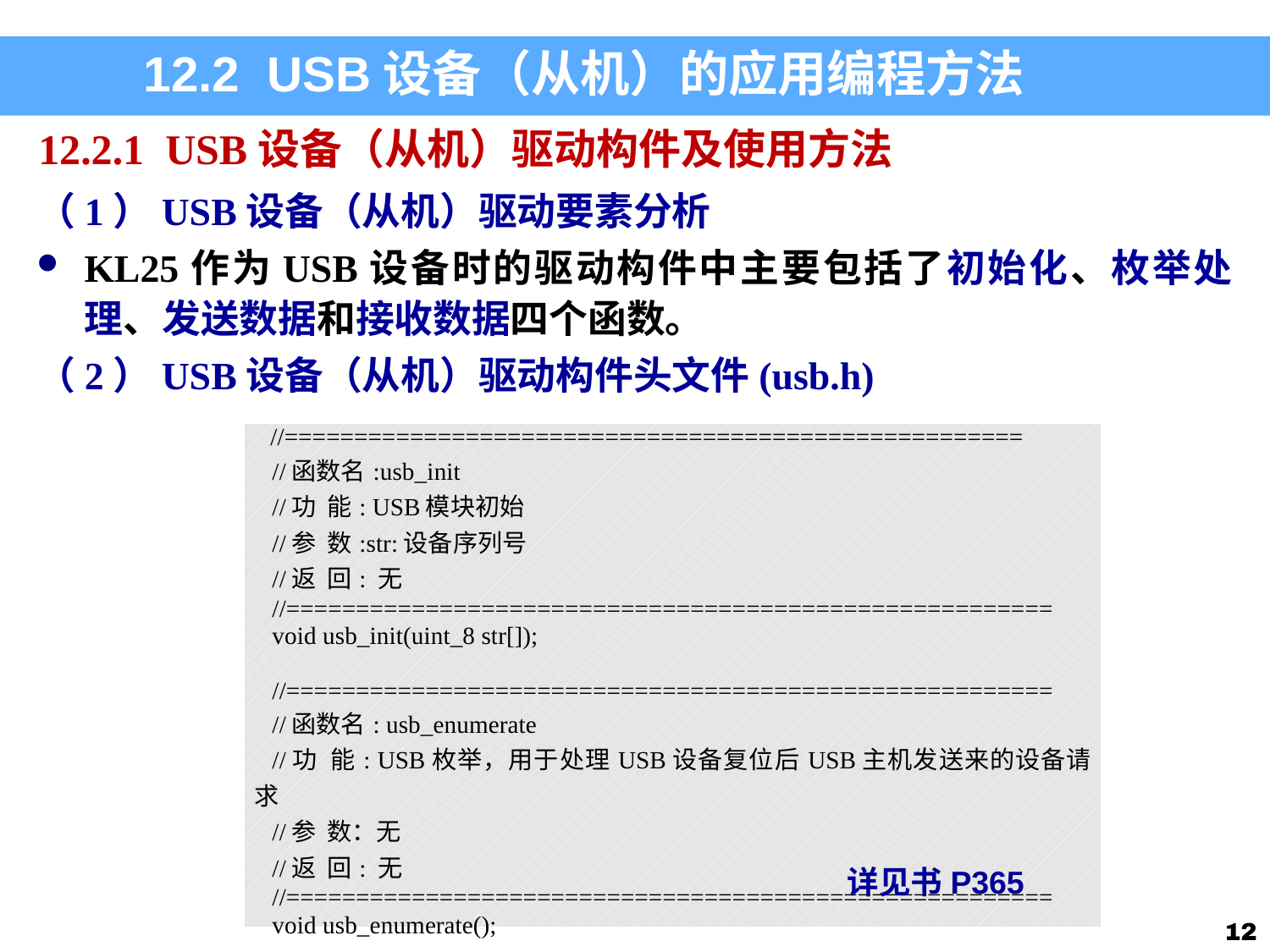

12.2  USB设备（从机）的应用编程方法
12.2.1  USB设备（从机）驱动构件及使用方法
（1）USB设备（从机）驱动要素分析
KL25作为USB设备时的驱动构件中主要包括了初始化、枚举处理、发送数据和接收数据四个函数。
（2）USB设备（从机）驱动构件头文件(usb.h)
| //===================================================== //函数名:usb\_init //功 能: USB模块初始 //参 数:str:设备序列号 //返 回: 无 //======================================================= void usb\_init(uint\_8 str[]);   //======================================================= //函数名: usb\_enumerate //功 能: USB枚举，用于处理USB设备复位后USB主机发送来的设备请求 //参 数：无 //返 回: 无 //======================================================= void usb\_enumerate(); ……. |
| --- |

详见书P365
12